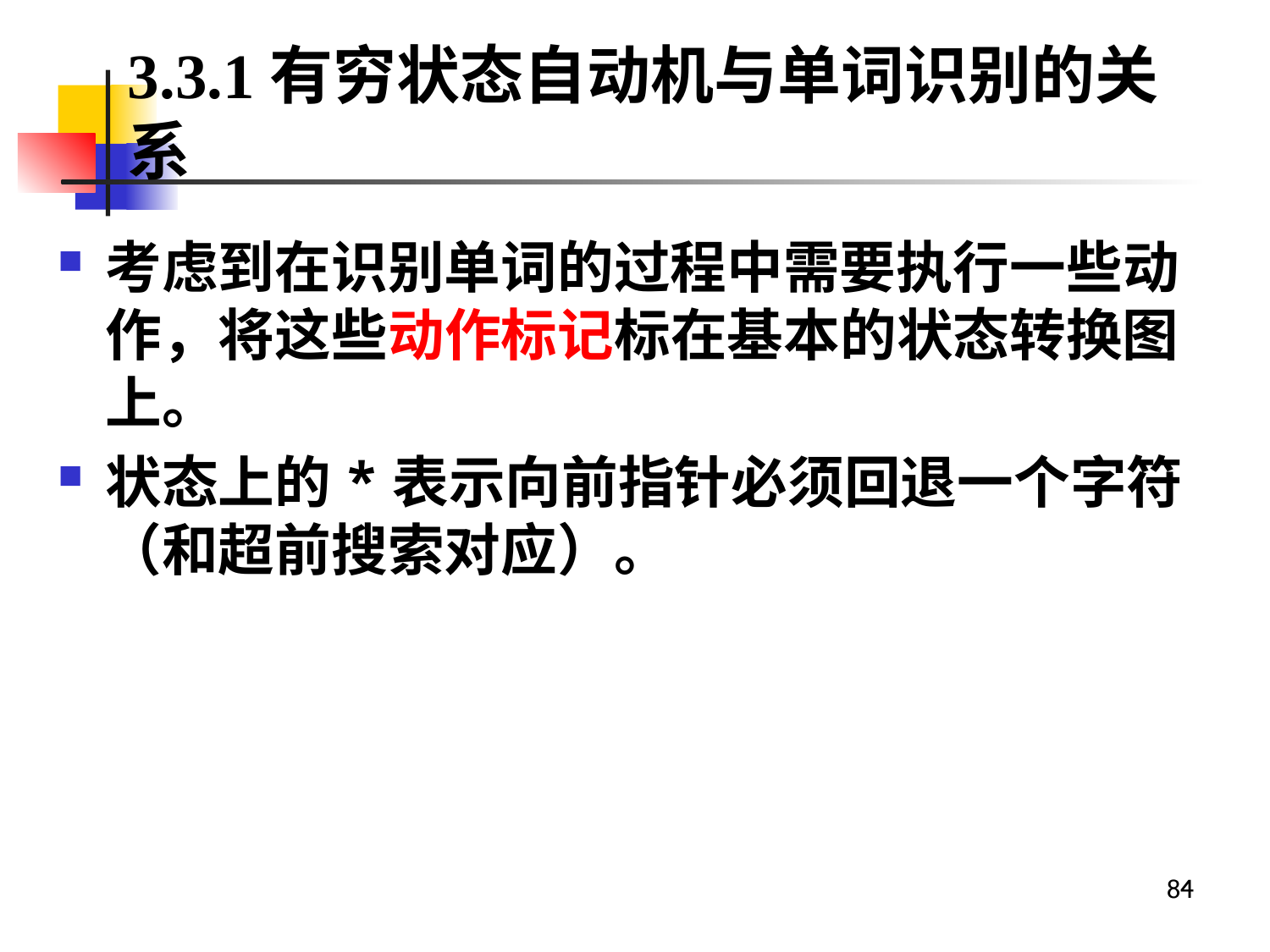

# 3.3.1有穷状态自动机与单词识别的关系
考虑到在识别单词的过程中需要执行一些动作，将这些动作标记标在基本的状态转换图上。
状态上的*表示向前指针必须回退一个字符（和超前搜索对应）。
84